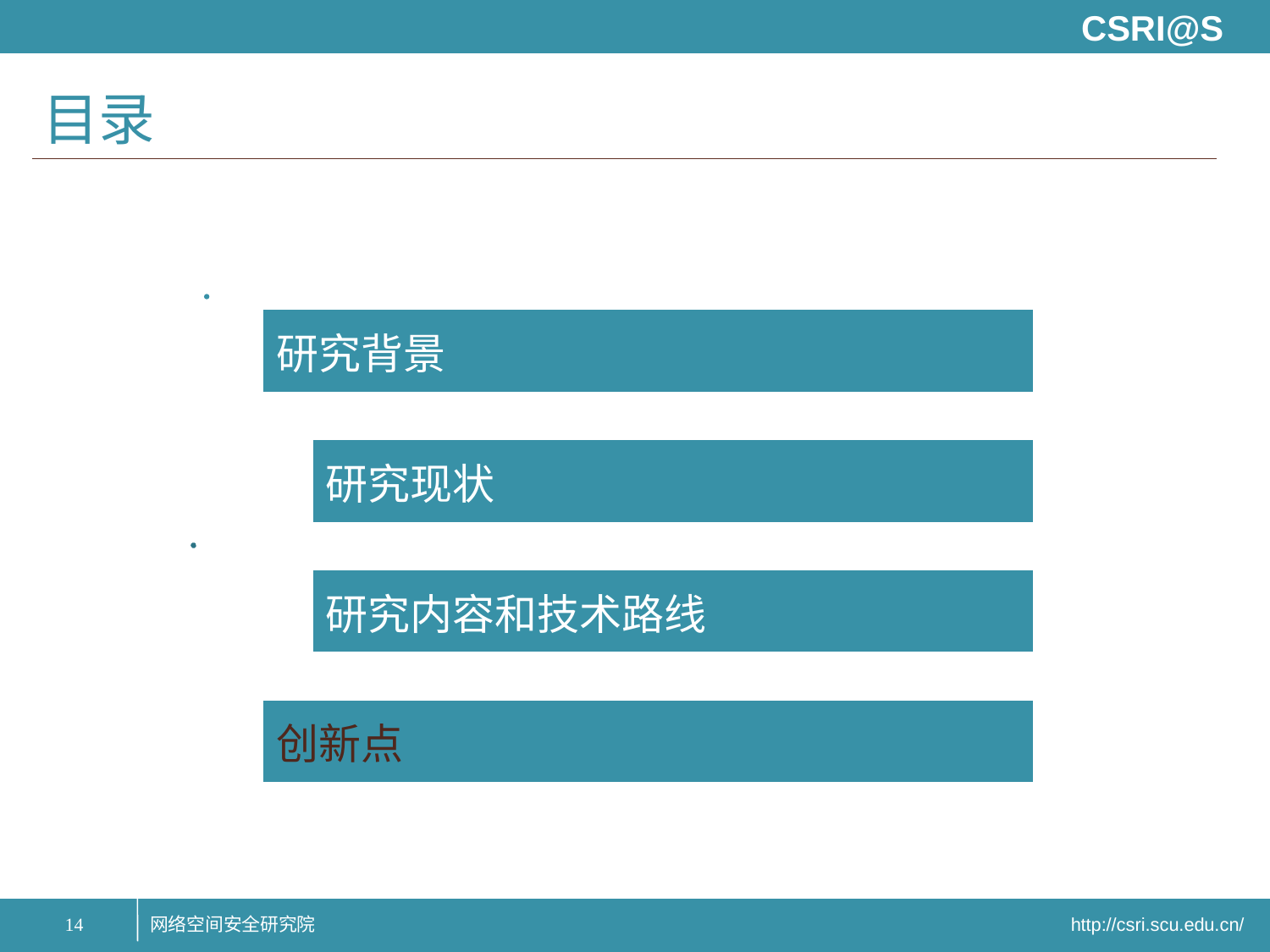

# 目录
创新点
研究内容和技术路线
研究现状
研究背景
14